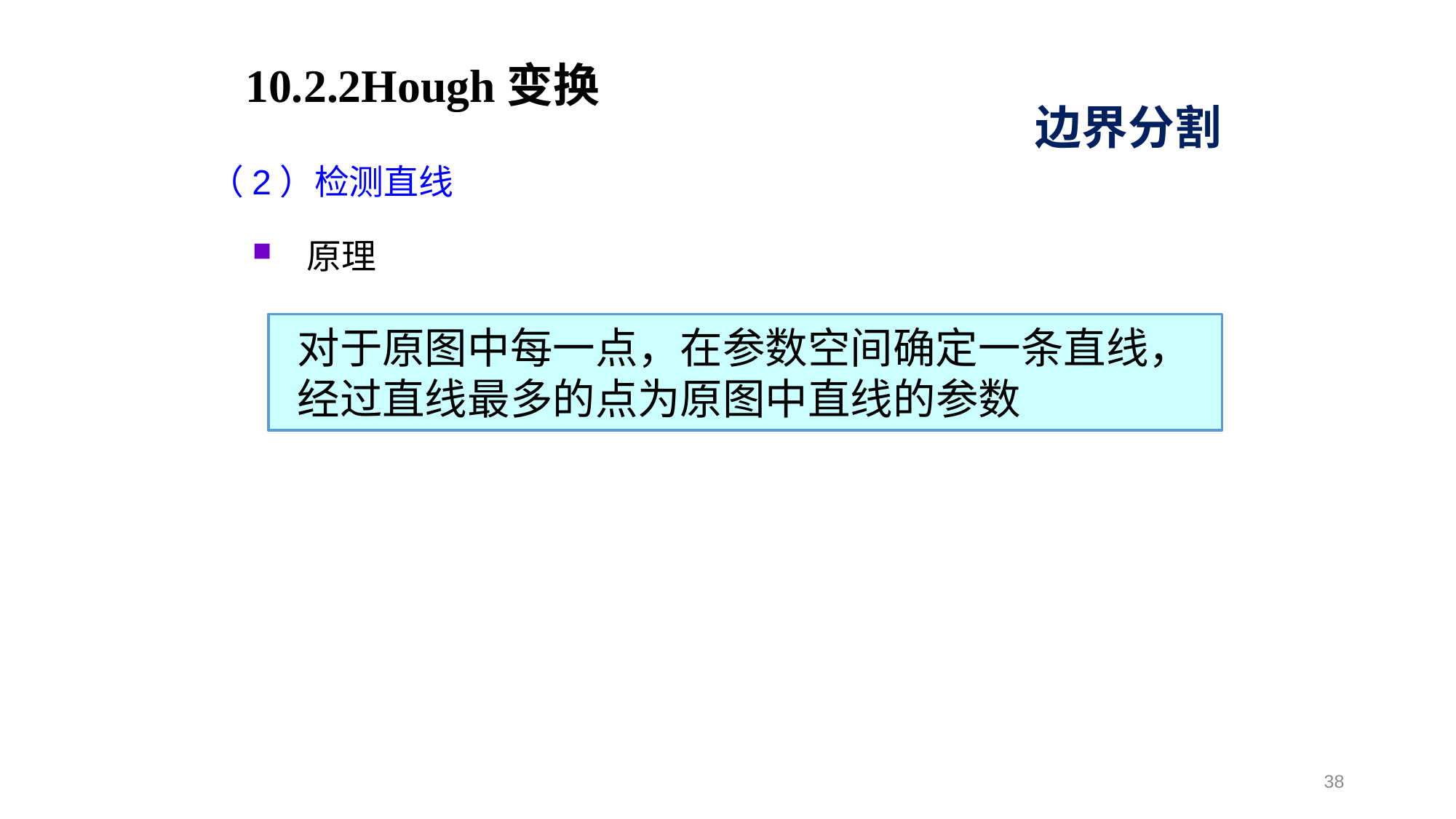

10.2.2Hough变换
边界分割
（2）检测直线
原理
对于原图中每一点，在参数空间确定一条直线，经过直线最多的点为原图中直线的参数
38